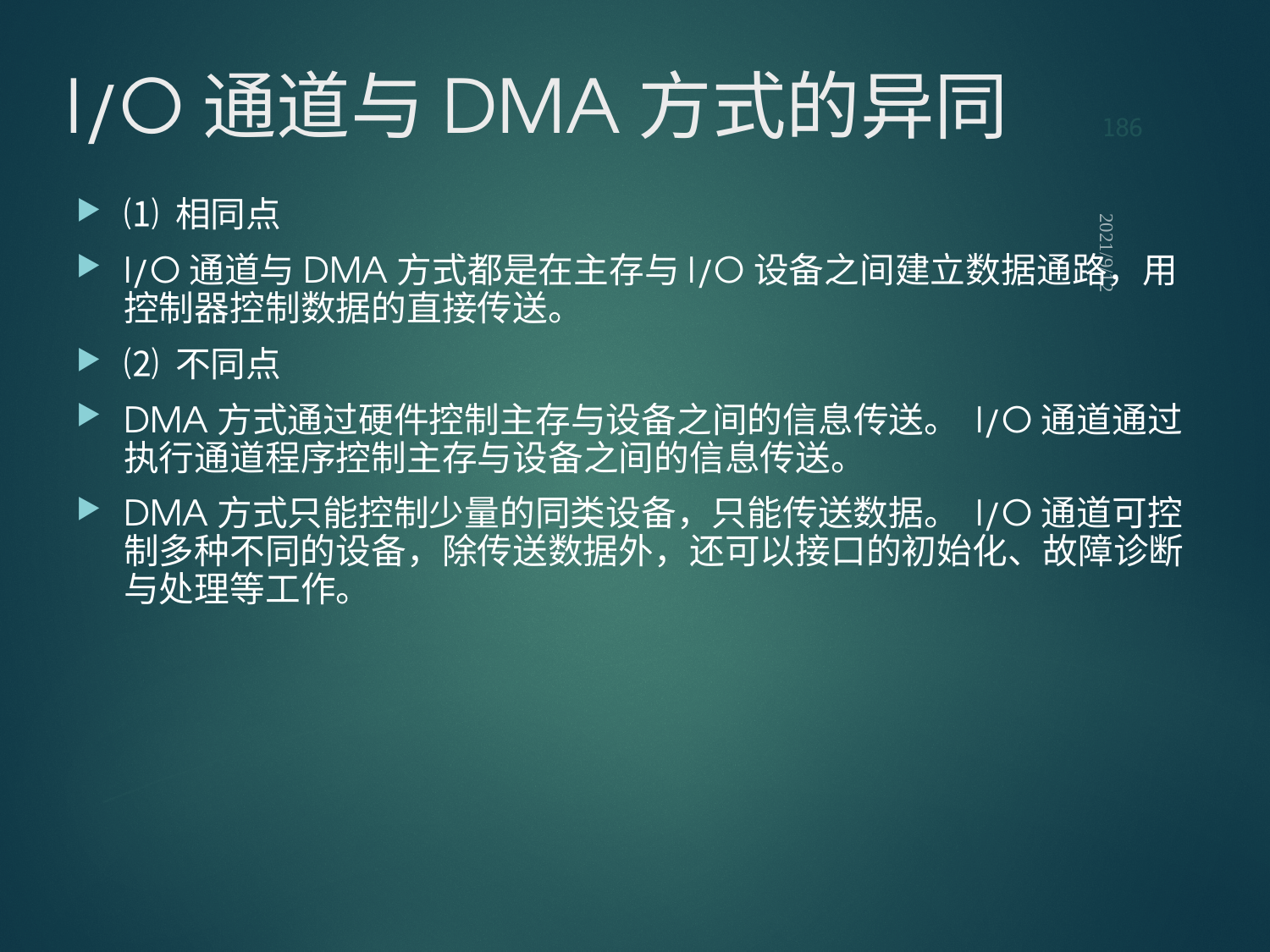

186
# I/O通道与DMA方式的异同
⑴ 相同点
I/O通道与DMA方式都是在主存与I/O设备之间建立数据通路，用控制器控制数据的直接传送。
⑵ 不同点
DMA方式通过硬件控制主存与设备之间的信息传送。 I/O通道通过执行通道程序控制主存与设备之间的信息传送。
DMA方式只能控制少量的同类设备，只能传送数据。 I/O通道可控制多种不同的设备，除传送数据外，还可以接口的初始化、故障诊断与处理等工作。
2021/9/12